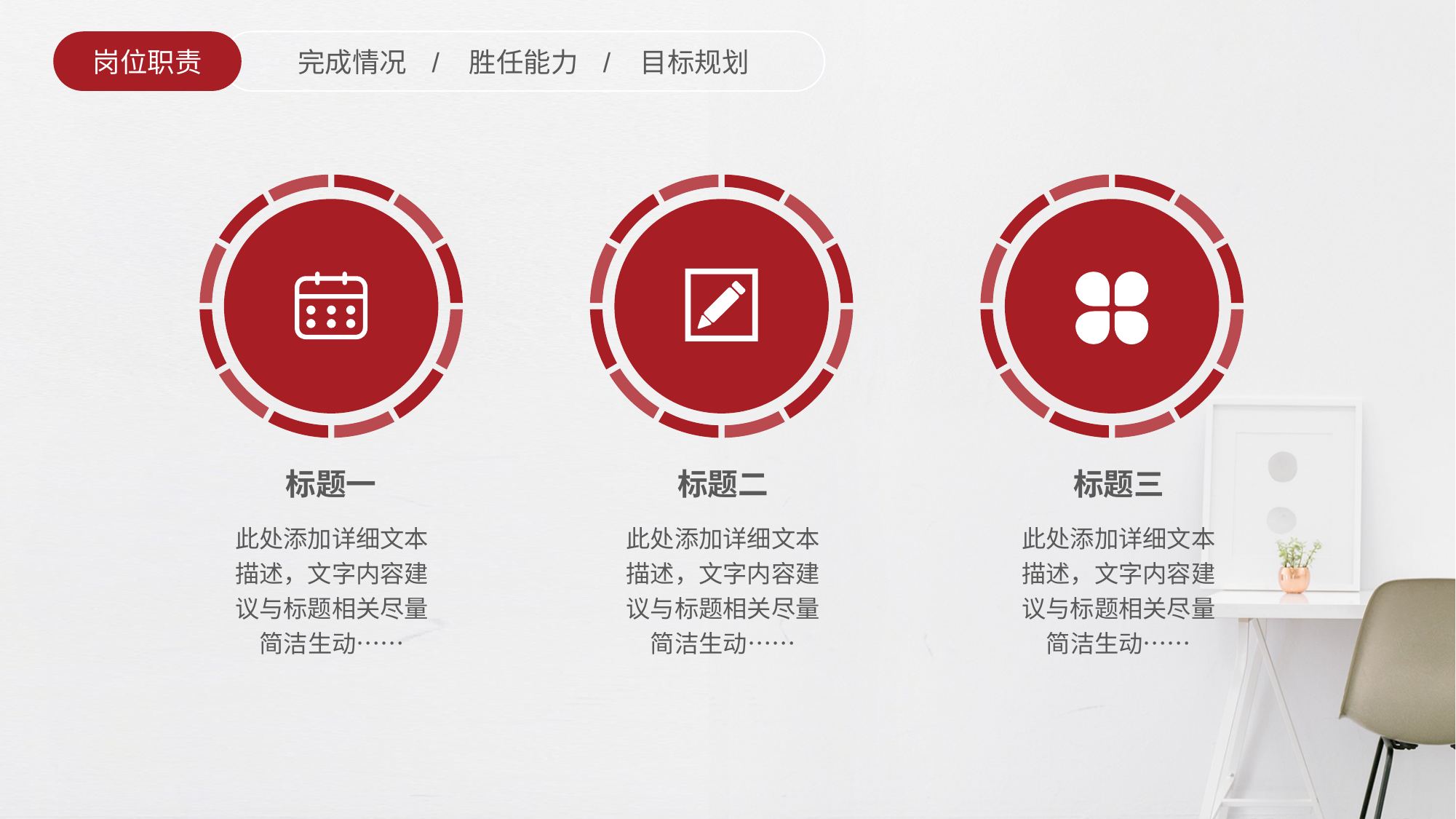

岗位职责
完成情况   /   胜任能力   /   目标规划

标题三
标题一
标题二
此处添加详细文本描述，文字内容建议与标题相关尽量简洁生动……
此处添加详细文本描述，文字内容建议与标题相关尽量简洁生动……
此处添加详细文本描述，文字内容建议与标题相关尽量简洁生动……